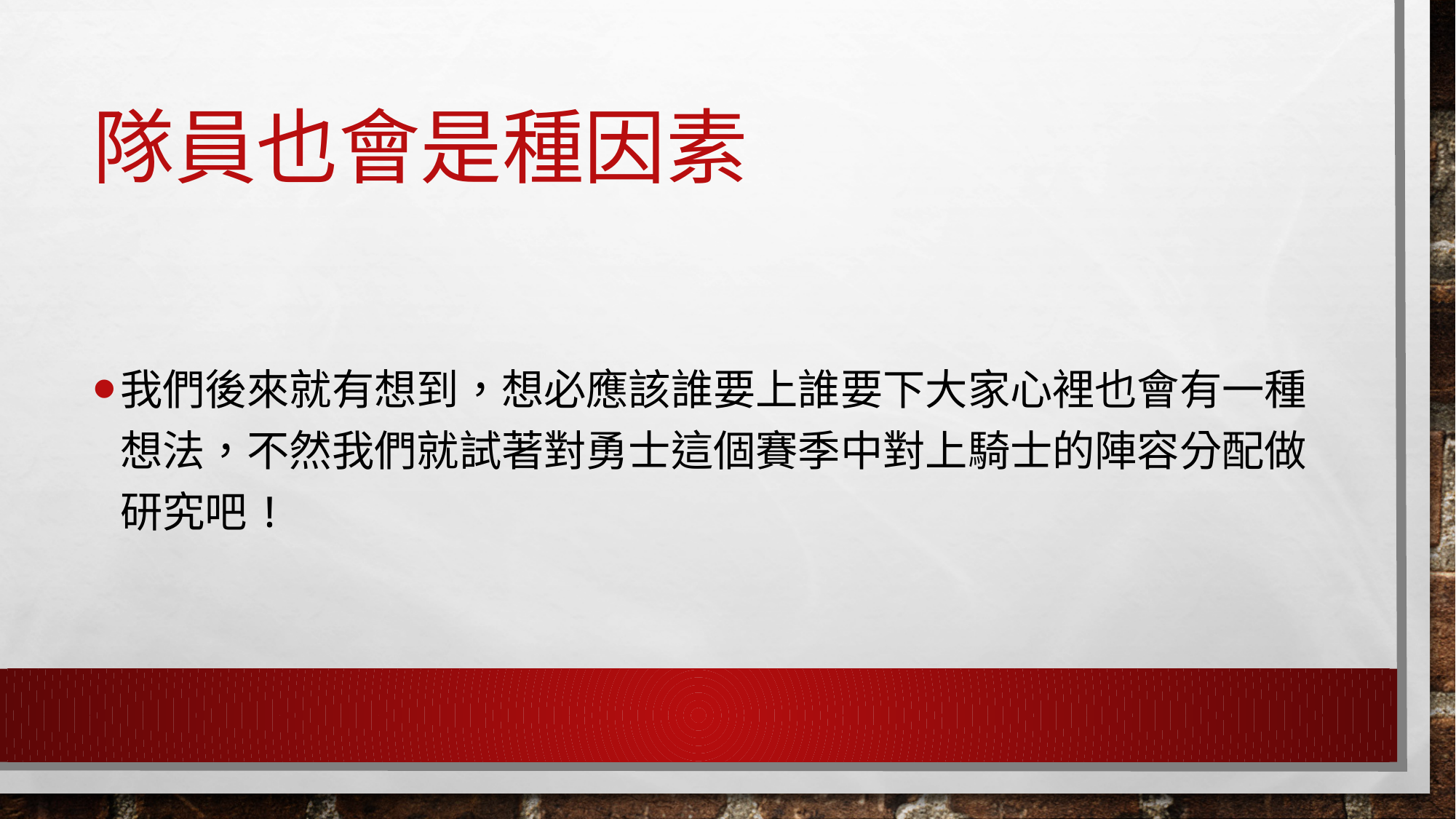

# 隊員也會是種因素
我們後來就有想到，想必應該誰要上誰要下大家心裡也會有一種想法，不然我們就試著對勇士這個賽季中對上騎士的陣容分配做研究吧!